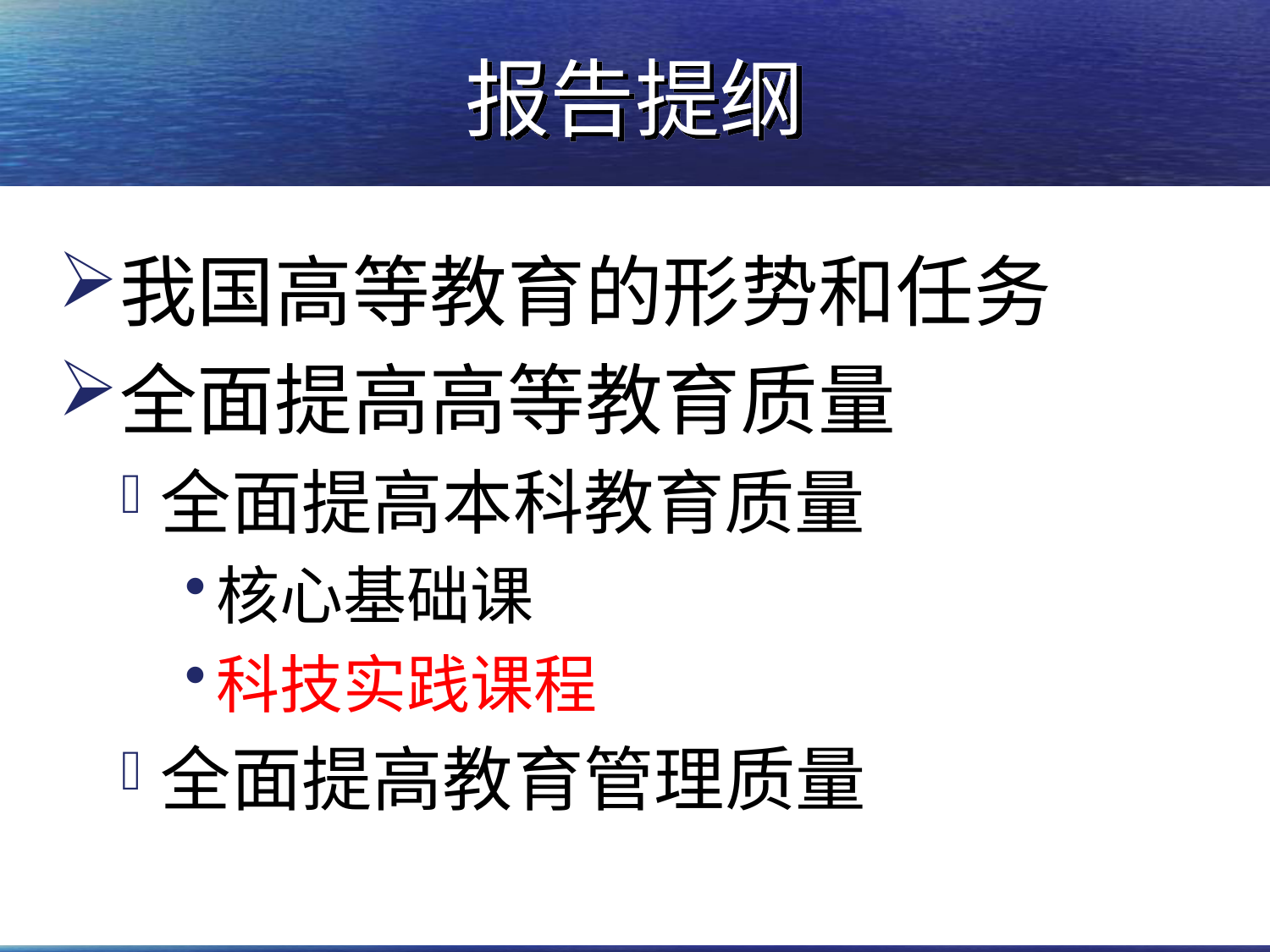

# 报告提纲
我国高等教育的形势和任务
全面提高高等教育质量
全面提高本科教育质量
核心基础课
科技实践课程
全面提高教育管理质量